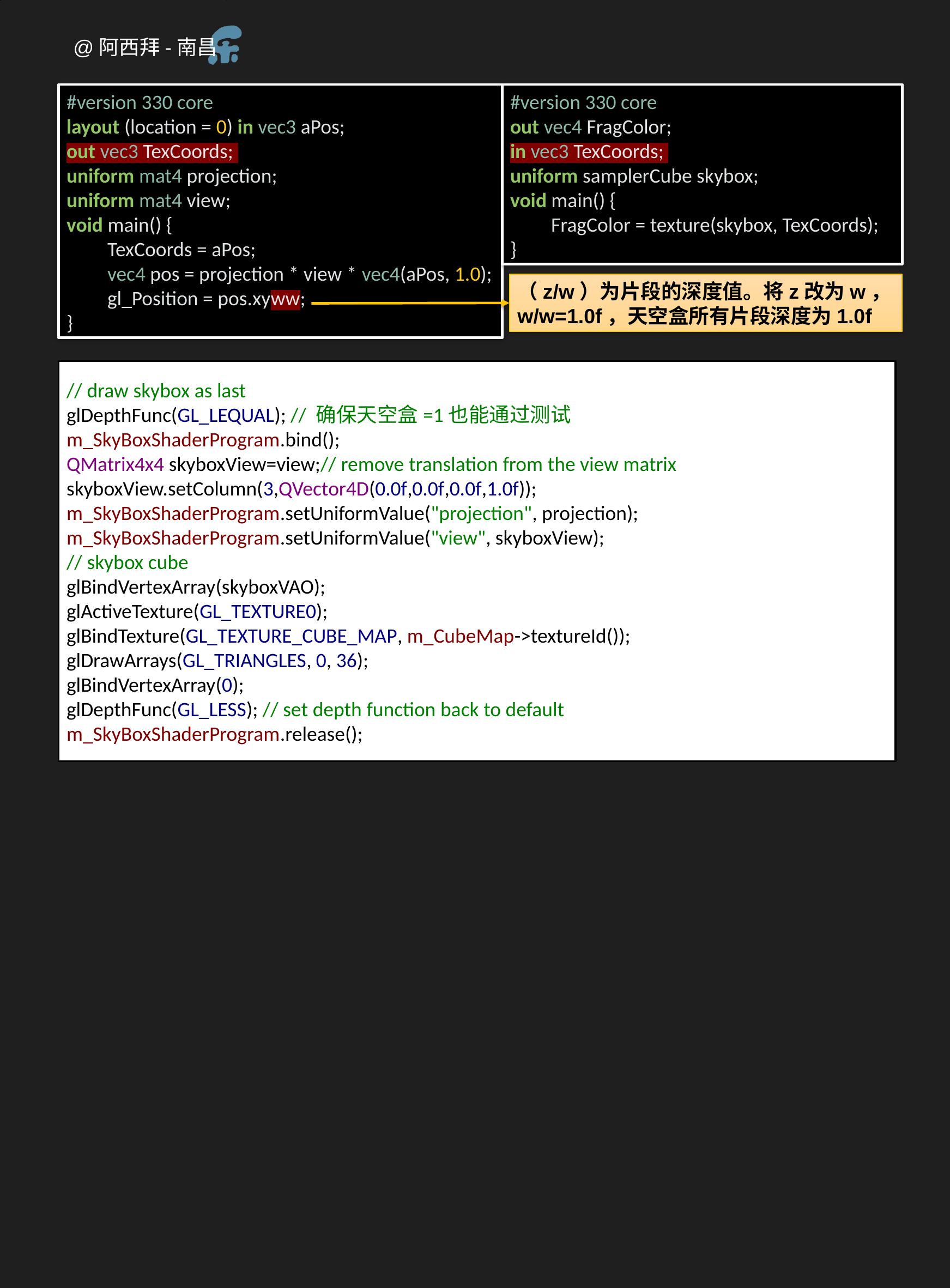

#version 330 core
layout (location = 0) in vec3 aPos;
out vec3 TexCoords;
uniform mat4 projection;
uniform mat4 view;
void main() {
TexCoords = aPos;
vec4 pos = projection * view * vec4(aPos, 1.0);
gl_Position = pos.xyww;
}
#version 330 core
out vec4 FragColor;
in vec3 TexCoords;
uniform samplerCube skybox;
void main() {
FragColor = texture(skybox, TexCoords);
}
（z/w）为片段的深度值。将z改为w，w/w=1.0f，天空盒所有片段深度为1.0f
// draw skybox as last
glDepthFunc(GL_LEQUAL); // 确保天空盒=1也能通过测试
m_SkyBoxShaderProgram.bind();
QMatrix4x4 skyboxView=view;// remove translation from the view matrix skyboxView.setColumn(3,QVector4D(0.0f,0.0f,0.0f,1.0f));
m_SkyBoxShaderProgram.setUniformValue("projection", projection);
m_SkyBoxShaderProgram.setUniformValue("view", skyboxView);
// skybox cube
glBindVertexArray(skyboxVAO);
glActiveTexture(GL_TEXTURE0);
glBindTexture(GL_TEXTURE_CUBE_MAP, m_CubeMap->textureId());
glDrawArrays(GL_TRIANGLES, 0, 36);
glBindVertexArray(0);
glDepthFunc(GL_LESS); // set depth function back to default
m_SkyBoxShaderProgram.release();